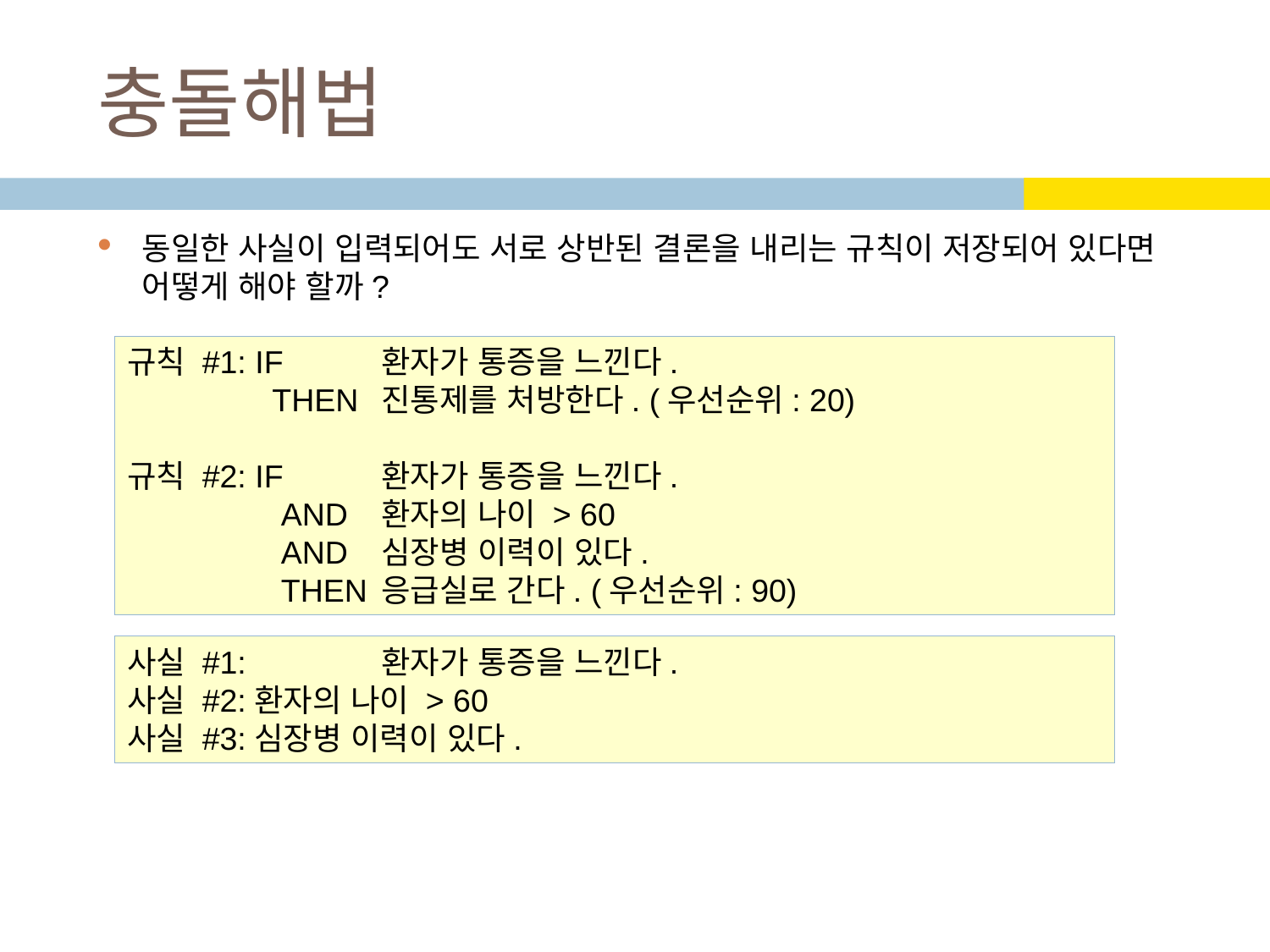

# 충돌해법
동일한 사실이 입력되어도 서로 상반된 결론을 내리는 규칙이 저장되어 있다면 어떻게 해야 할까?

규칙 #1: IF 	환자가 통증을 느낀다.
	  THEN 	진통제를 처방한다. (우선순위: 20)

규칙 #2: IF 	환자가 통증을 느낀다.
	   AND 	환자의 나이 > 60
	   AND 	심장병 이력이 있다.
	   THEN 	응급실로 간다. (우선순위: 90)
사실 #1: 	환자가 통증을 느낀다.
사실 #2:	환자의 나이 > 60
사실 #3:	심장병 이력이 있다.